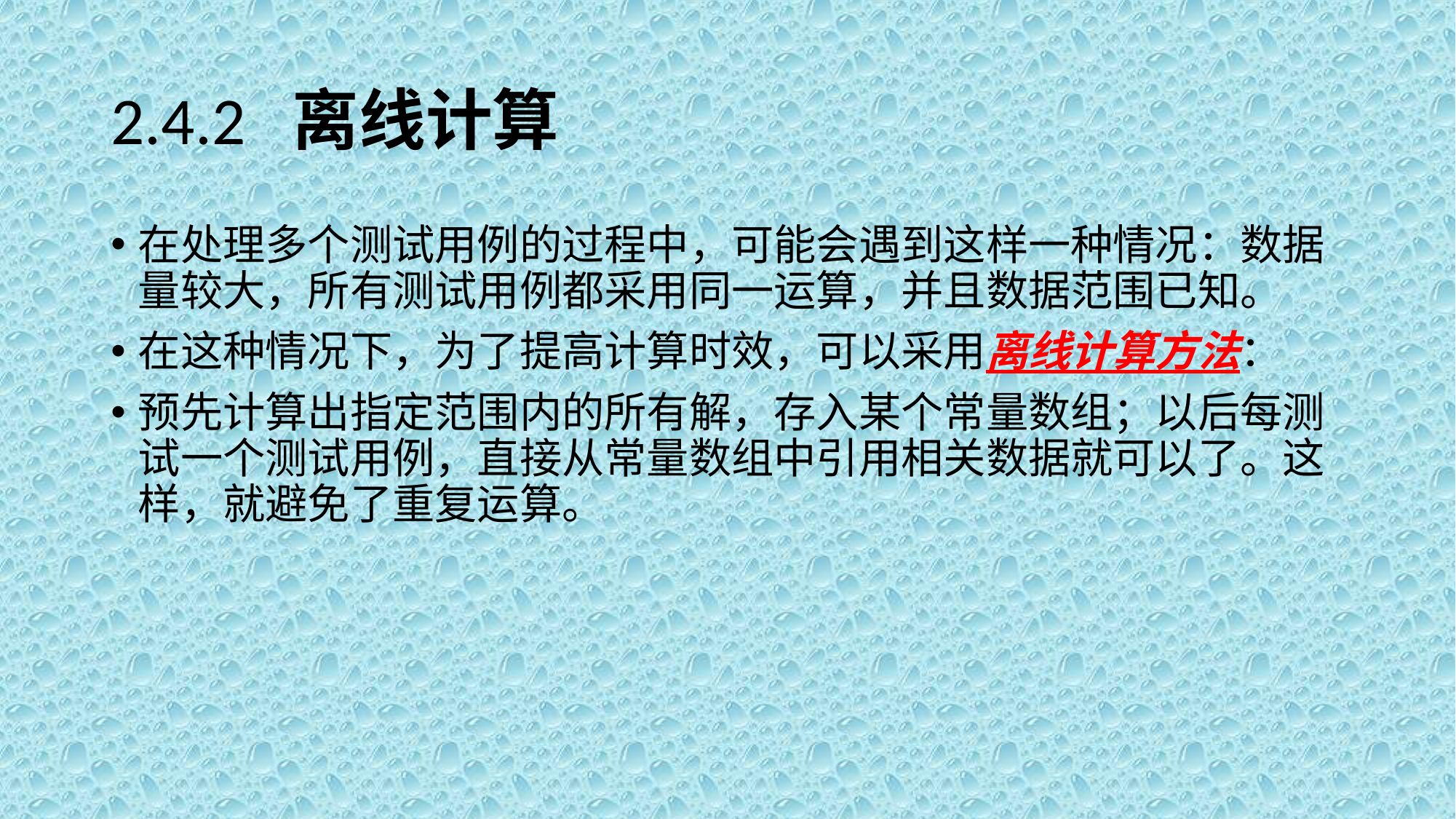

# 2.4.2  离线计算
在处理多个测试用例的过程中，可能会遇到这样一种情况：数据量较大，所有测试用例都采用同一运算，并且数据范围已知。
在这种情况下，为了提高计算时效，可以采用离线计算方法：
预先计算出指定范围内的所有解，存入某个常量数组；以后每测试一个测试用例，直接从常量数组中引用相关数据就可以了。这样，就避免了重复运算。